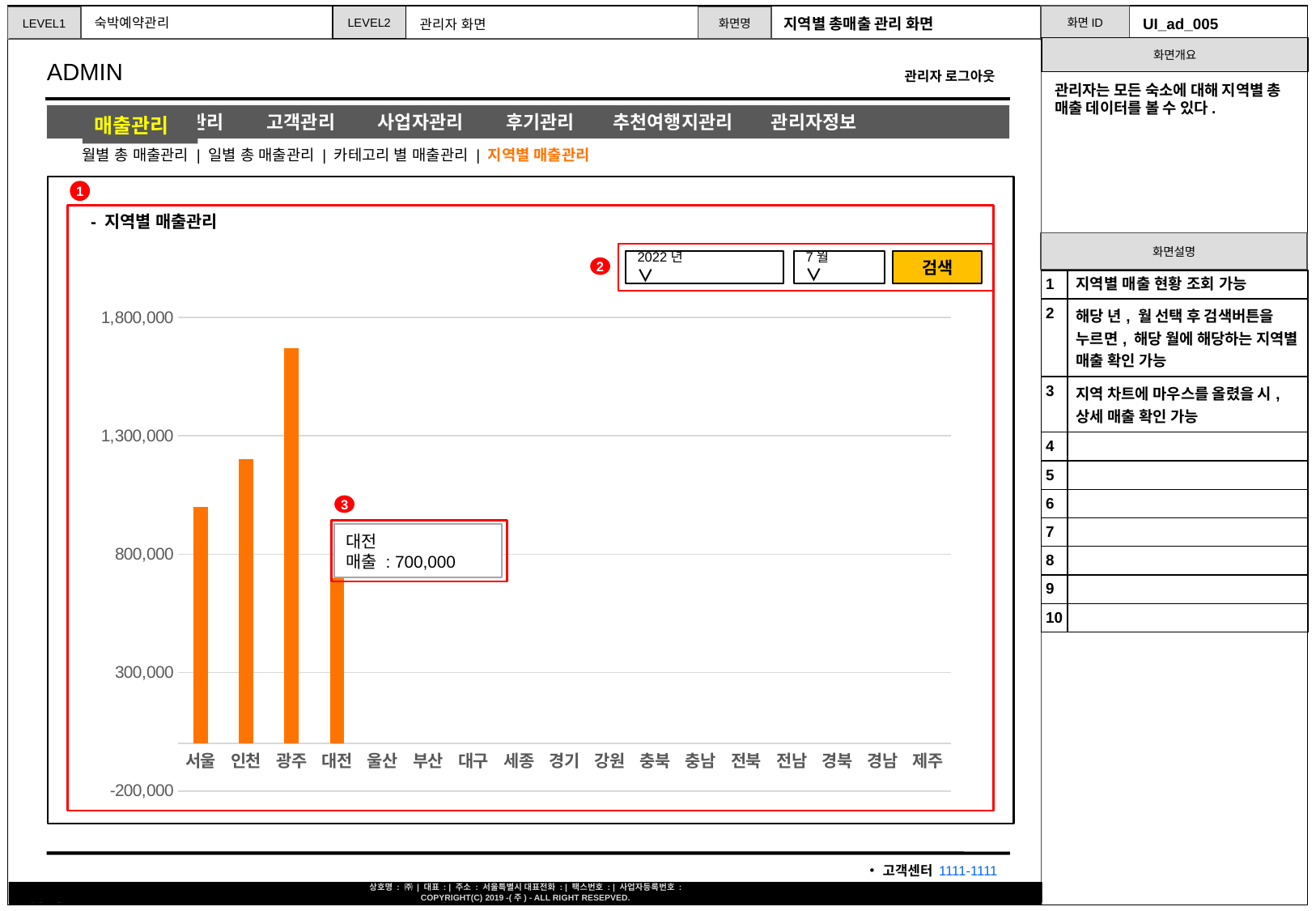

지역별 총매출 관리 화면
UI_ad_005
숙박예약관리
관리자 화면
관리자는 모든 숙소에 대해 지역별 총 매출 데이터를 볼 수 있다.
매출관리
월별 총 매출관리 | 일별 총 매출관리 | 카테고리 별 매출관리 | 지역별 매출관리

1

- 지역별 매출관리

7월        ∨
검색
2022년                    ∨
2
| 1 | 지역별 매출 현황 조회 가능 |
| --- | --- |
| 2 | 해당 년, 월 선택 후 검색버튼을 누르면, 해당 월에 해당하는 지역별 매출 확인 가능 |
| 3 | 지역 차트에 마우스를 올렸을 시, 상세 매출 확인 가능 |
| 4 |  |
| 5 |  |
| 6 |  |
| 7 |  |
| 8 |  |
| 9 |  |
| 10 |  |

### Chart

| Category | 월별 매출 |
|---|---|
| 서울 | 1000000.0 |
| 인천 | 1200000.0 |
| 광주 | 1670000.0 |
| 대전 | 700000.0 |
| 울산 | None |
| 부산 | None |
| 대구 | None |
| 세종 | None |
| 경기 | None |
| 강원 | None |
| 충북 | None |
| 충남 | None |
| 전북 | None |
| 전남 | None |
| 경북 | None |
| 경남 | None |
| 제주 | None |
3

대전
매출 : 700,000